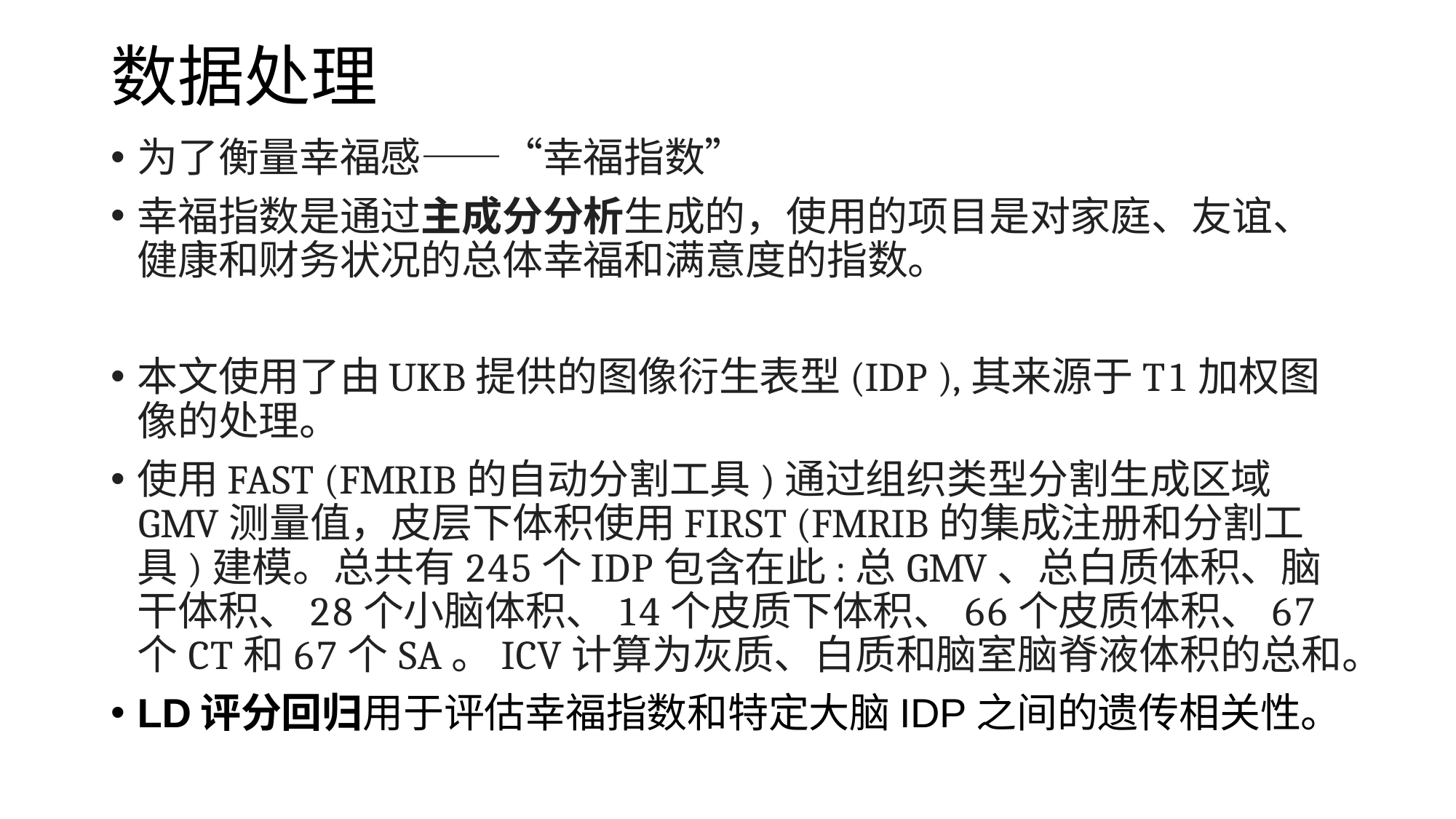

# 数据处理
为了衡量幸福感——“幸福指数”
幸福指数是通过主成分分析生成的，使用的项目是对家庭、友谊、健康和财务状况的总体幸福和满意度的指数。

本文使用了由UKB提供的图像衍生表型(IDP ),其来源于T1加权图像的处理。
使用FAST (FMRIB的自动分割工具)通过组织类型分割生成区域GMV测量值，皮层下体积使用FIRST (FMRIB的集成注册和分割工具)建模。总共有245个IDP包含在此:总GMV、总白质体积、脑干体积、28个小脑体积、14个皮质下体积、66个皮质体积、67个CT和67个SA。ICV计算为灰质、白质和脑室脑脊液体积的总和。
LD评分回归用于评估幸福指数和特定大脑IDP之间的遗传相关性。